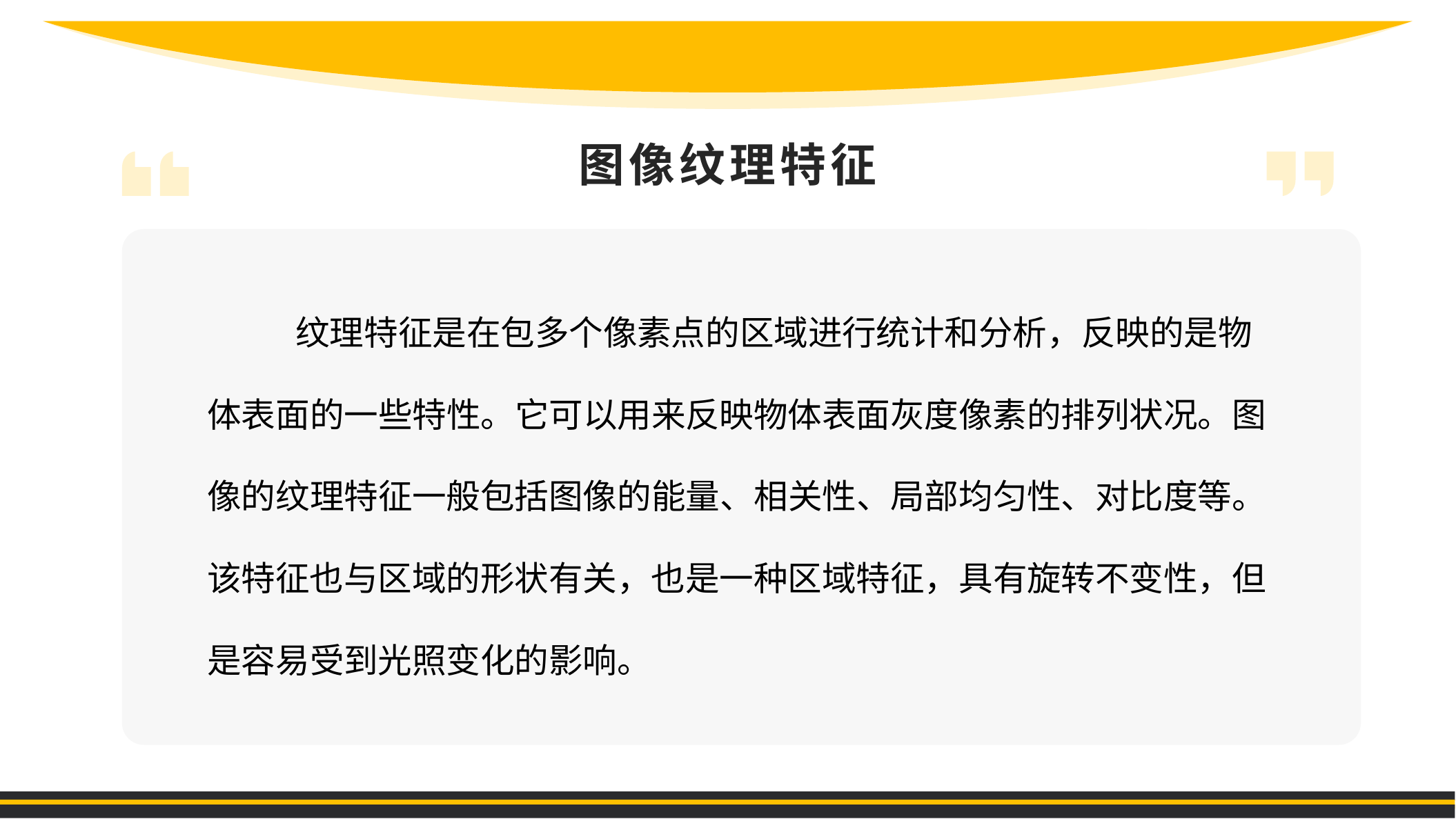

图像纹理特征

         纹理特征是在包多个像素点的区域进行统计和分析，反映的是物体表面的一些特性。它可以用来反映物体表面灰度像素的排列状况。图像的纹理特征一般包括图像的能量、相关性、局部均匀性、对比度等。该特征也与区域的形状有关，也是一种区域特征，具有旋转不变性，但是容易受到光照变化的影响。